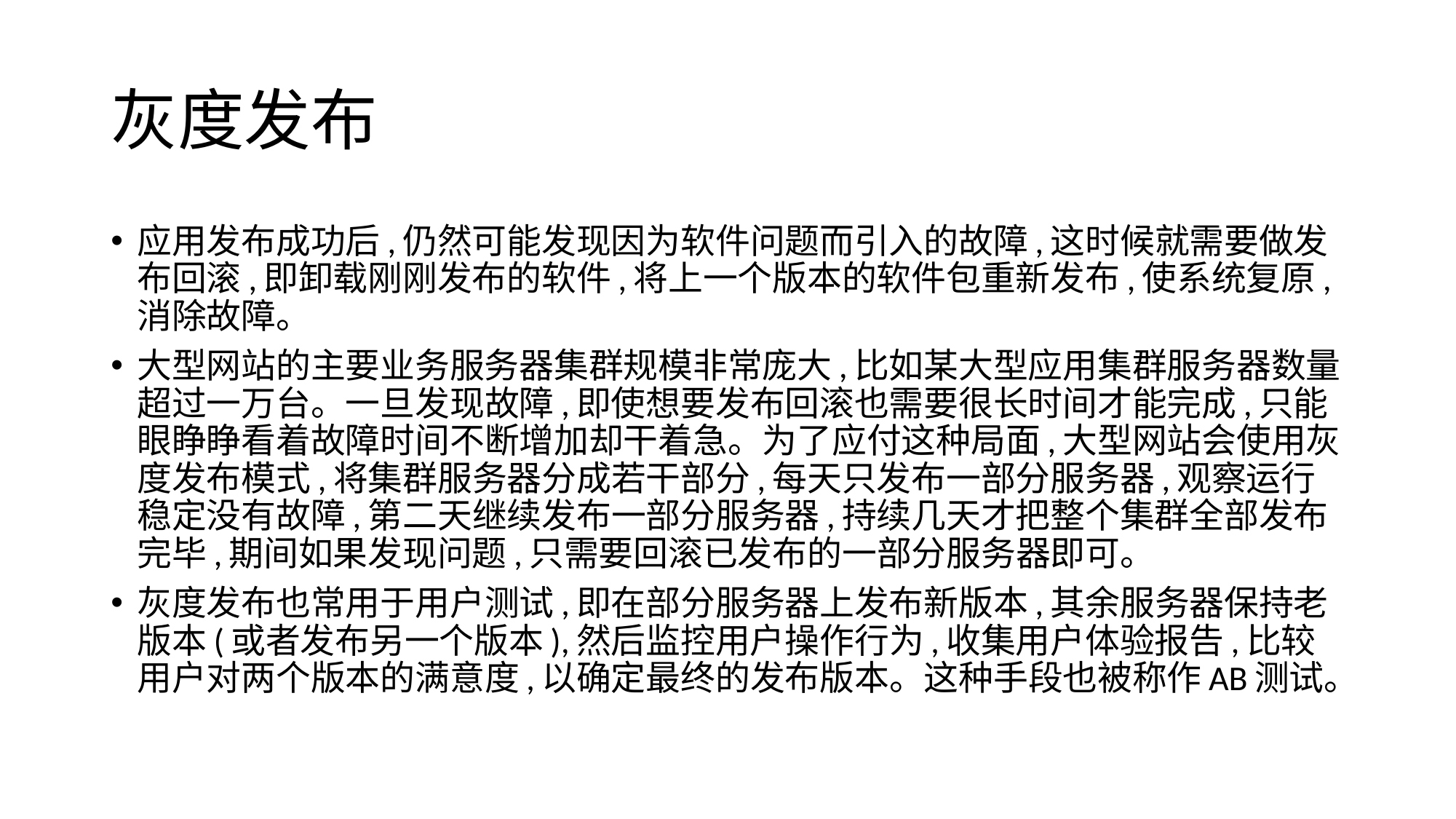

# 灰度发布
应用发布成功后,仍然可能发现因为软件问题而引入的故障,这时候就需要做发布回滚,即卸载刚刚发布的软件,将上一个版本的软件包重新发布,使系统复原,消除故障。
大型网站的主要业务服务器集群规模非常庞大,比如某大型应用集群服务器数量超过一万台。一旦发现故障,即使想要发布回滚也需要很长时间才能完成,只能眼睁睁看着故障时间不断增加却干着急。为了应付这种局面,大型网站会使用灰度发布模式,将集群服务器分成若干部分,每天只发布一部分服务器,观察运行稳定没有故障,第二天继续发布一部分服务器,持续几天才把整个集群全部发布完毕,期间如果发现问题,只需要回滚已发布的一部分服务器即可。
灰度发布也常用于用户测试,即在部分服务器上发布新版本,其余服务器保持老版本(或者发布另一个版本),然后监控用户操作行为,收集用户体验报告,比较用户对两个版本的满意度,以确定最终的发布版本。这种手段也被称作AB测试。